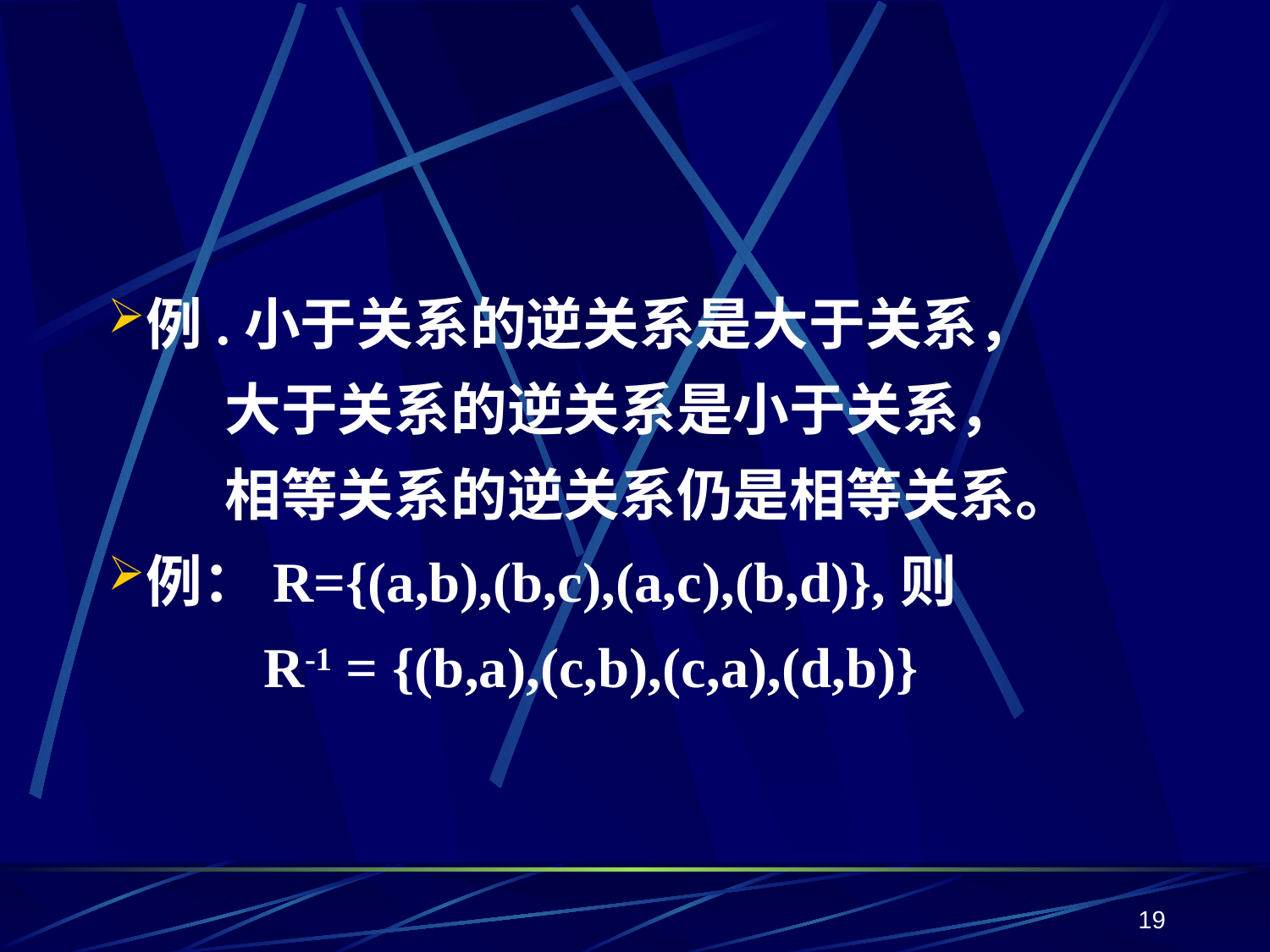

例.小于关系的逆关系是大于关系，
        大于关系的逆关系是小于关系，
        相等关系的逆关系仍是相等关系。
例：R={(a,b),(b,c),(a,c),(b,d)},则
           R-1 = {(b,a),(c,b),(c,a),(d,b)}

19